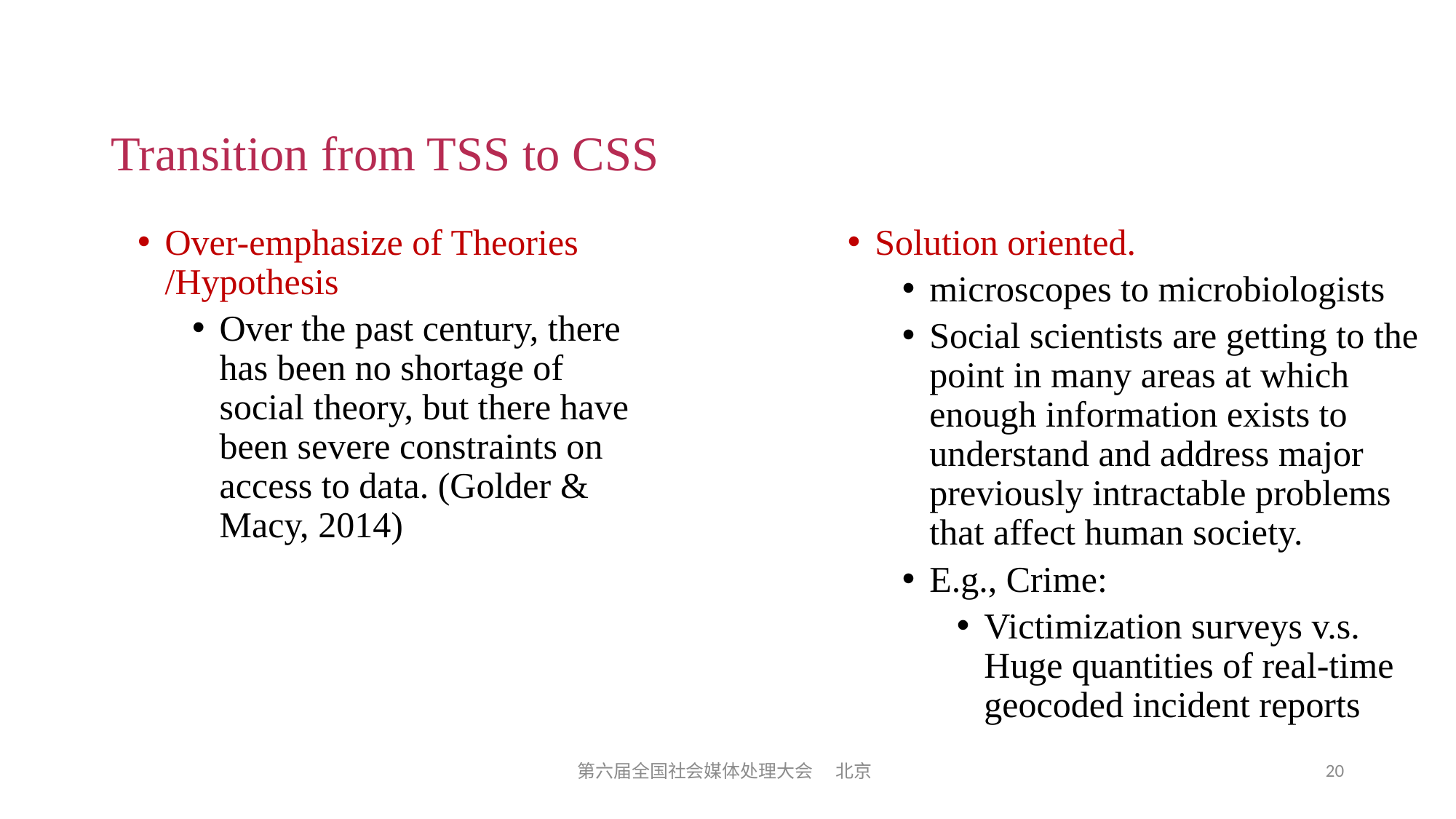

# Transition from TSS to CSS
Over-emphasize of Theories /Hypothesis
Over the past century, there has been no shortage of social theory, but there have been severe constraints on access to data. (Golder & Macy, 2014)

Solution oriented.
microscopes to microbiologists
Social scientists are getting to the point in many areas at which enough information exists to understand and address major previously intractable problems that affect human society.
E.g., Crime:
Victimization surveys v.s. Huge quantities of real-time geocoded incident reports

20
第六届全国社会媒体处理大会    北京